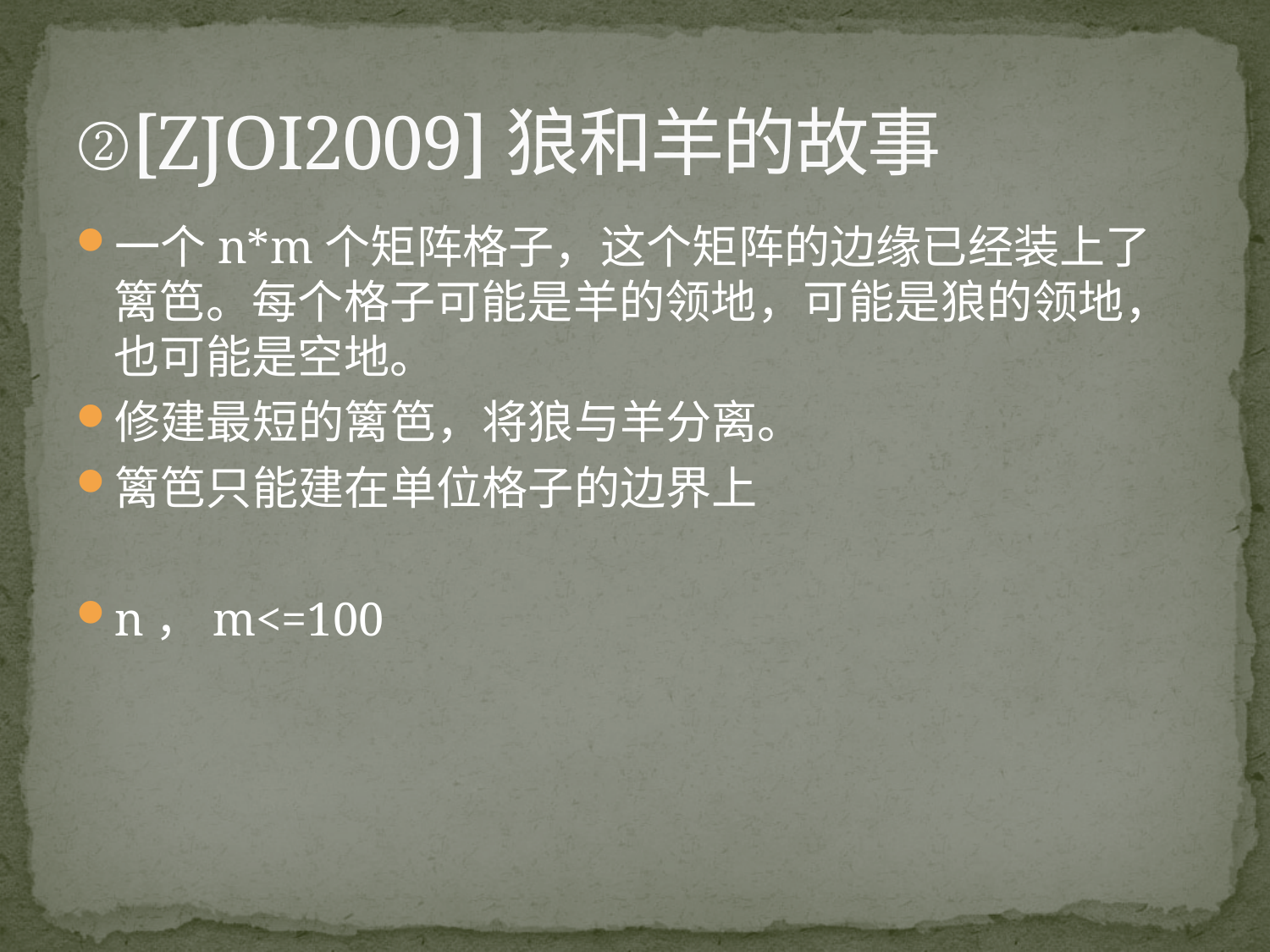

# ②[ZJOI2009]狼和羊的故事
一个n*m个矩阵格子，这个矩阵的边缘已经装上了篱笆。每个格子可能是羊的领地，可能是狼的领地，也可能是空地。
修建最短的篱笆，将狼与羊分离。
篱笆只能建在单位格子的边界上

n，m<=100